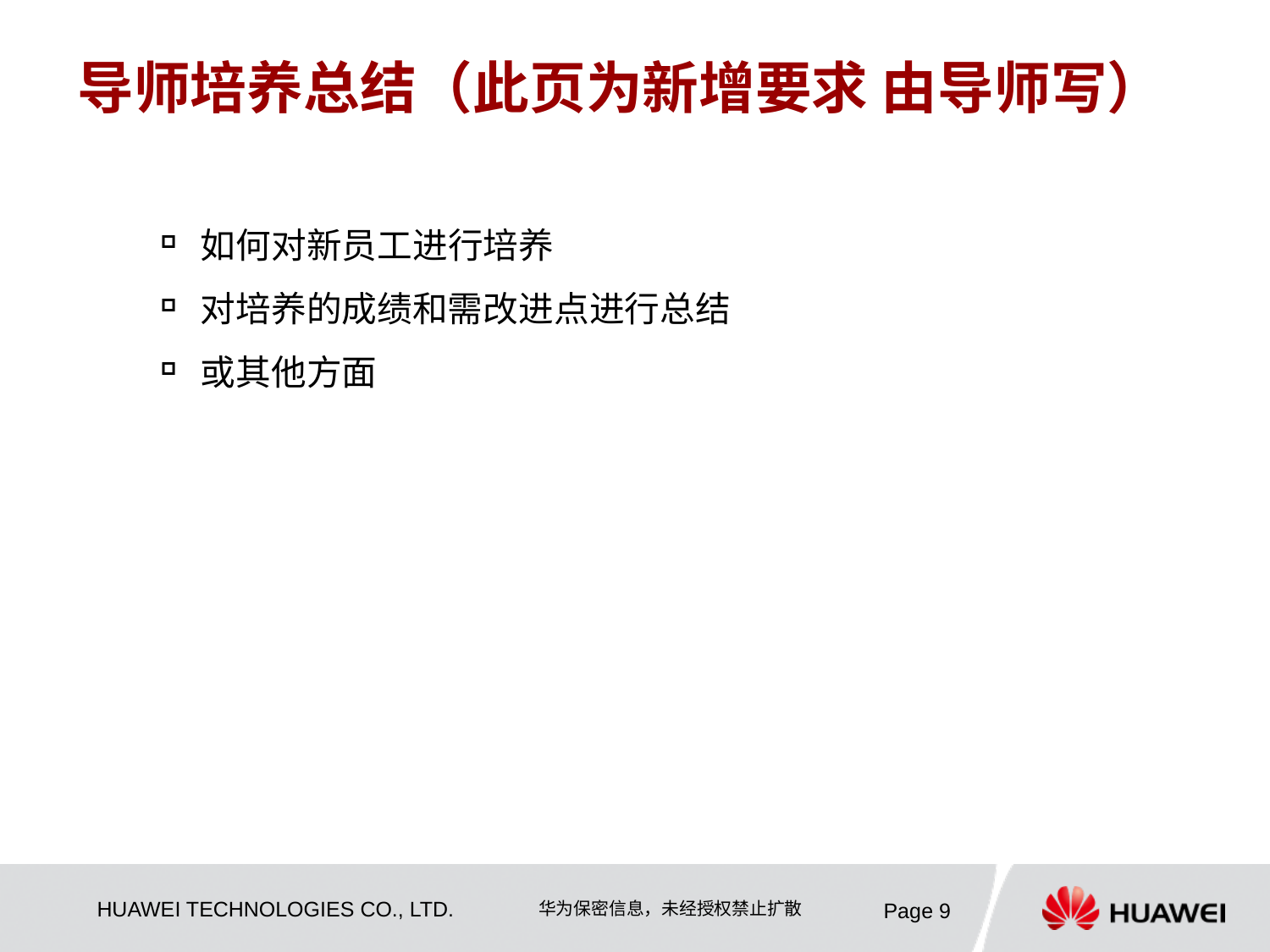

导师培养总结（此页为新增要求 由导师写）

如何对新员工进行培养
对培养的成绩和需改进点进行总结
或其他方面